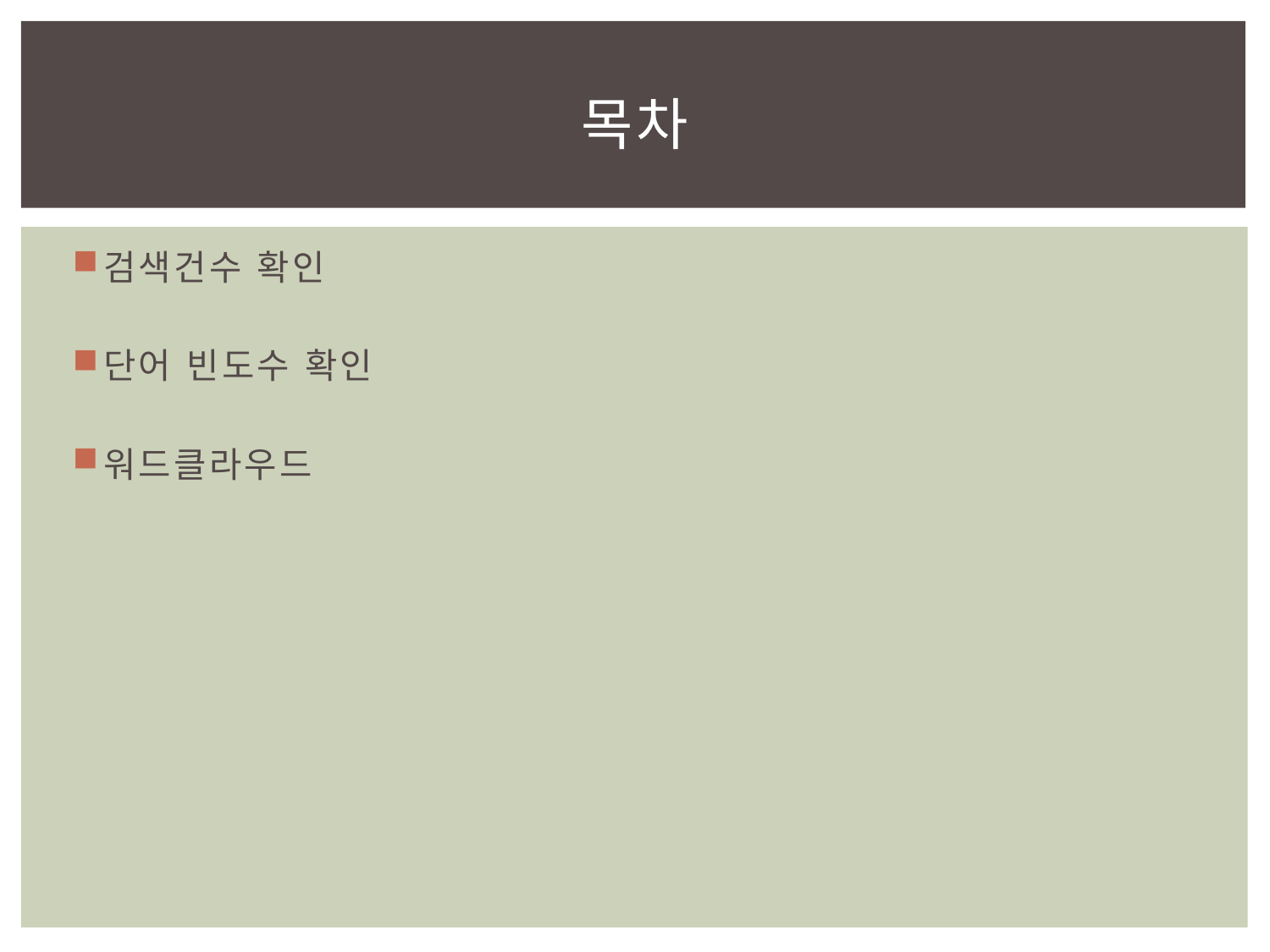

# 목차
검색건수 확인

단어 빈도수 확인

워드클라우드